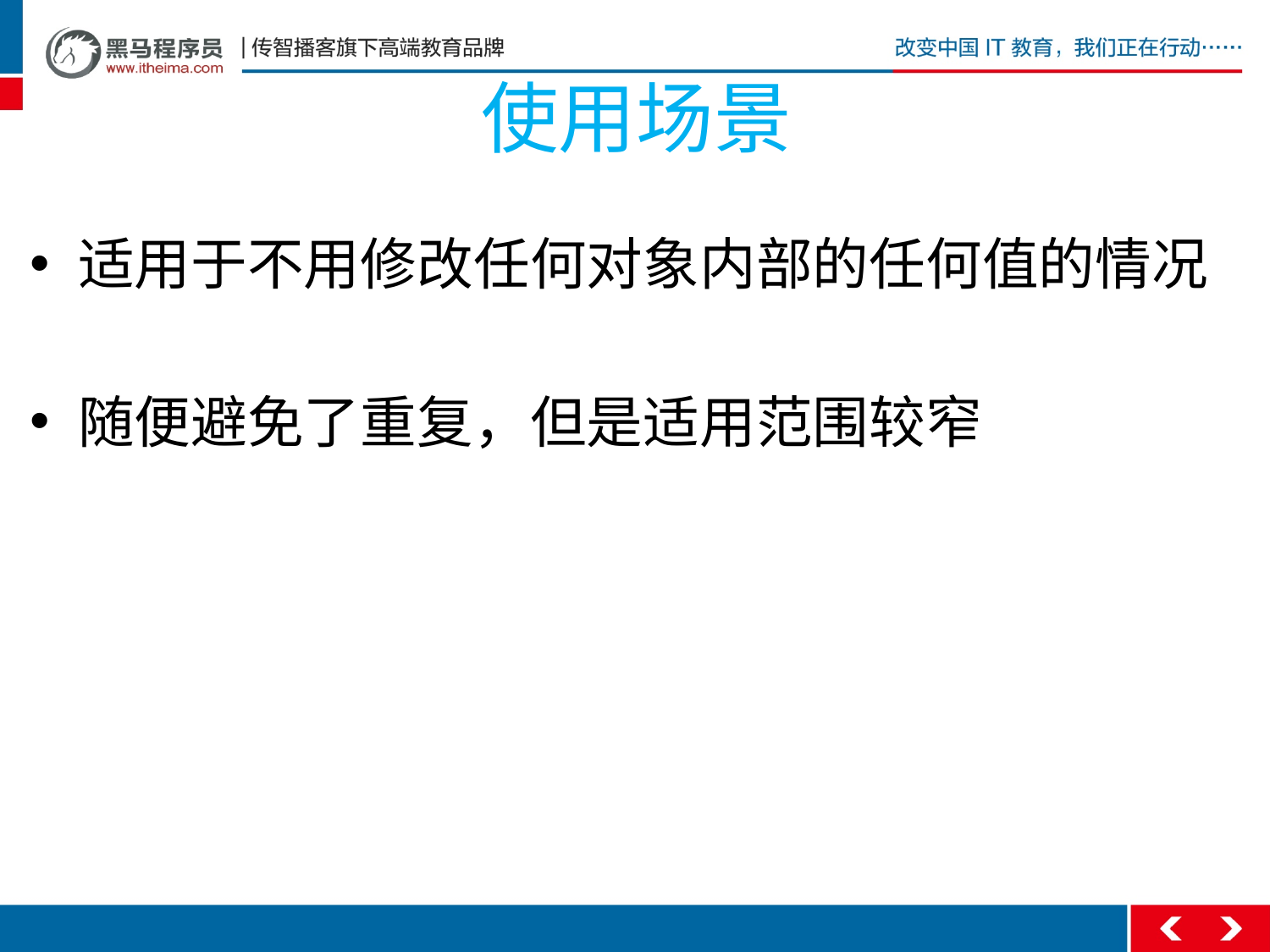

# 使用场景
适用于不用修改任何对象内部的任何值的情况

随便避免了重复，但是适用范围较窄